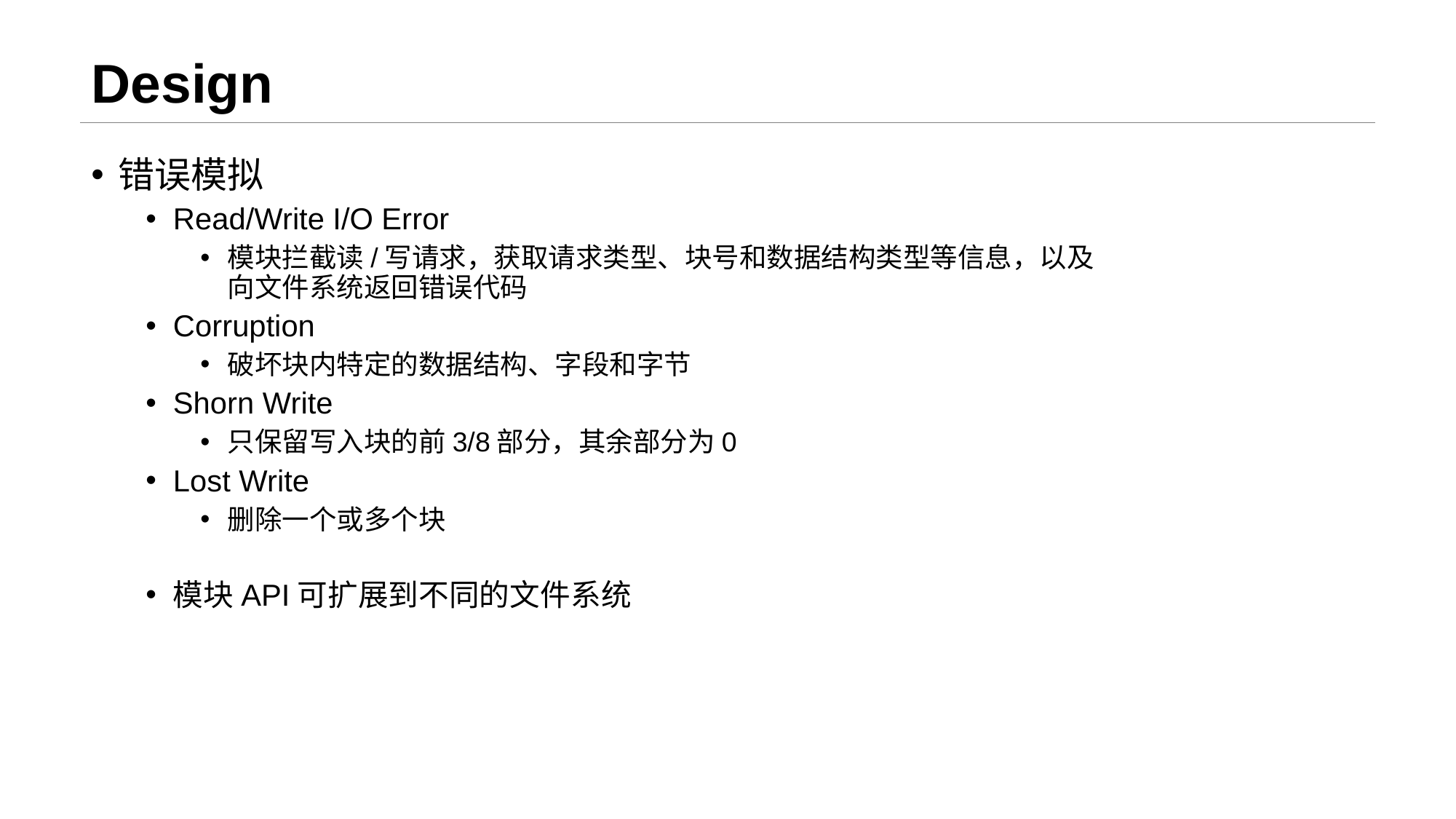

# Design
错误模拟
Read/Write I/O Error
模块拦截读/写请求，获取请求类型、块号和数据结构类型等信息，以及向文件系统返回错误代码
Corruption
破坏块内特定的数据结构、字段和字节
Shorn Write
只保留写入块的前3/8部分，其余部分为0
Lost Write
删除一个或多个块

模块API可扩展到不同的文件系统